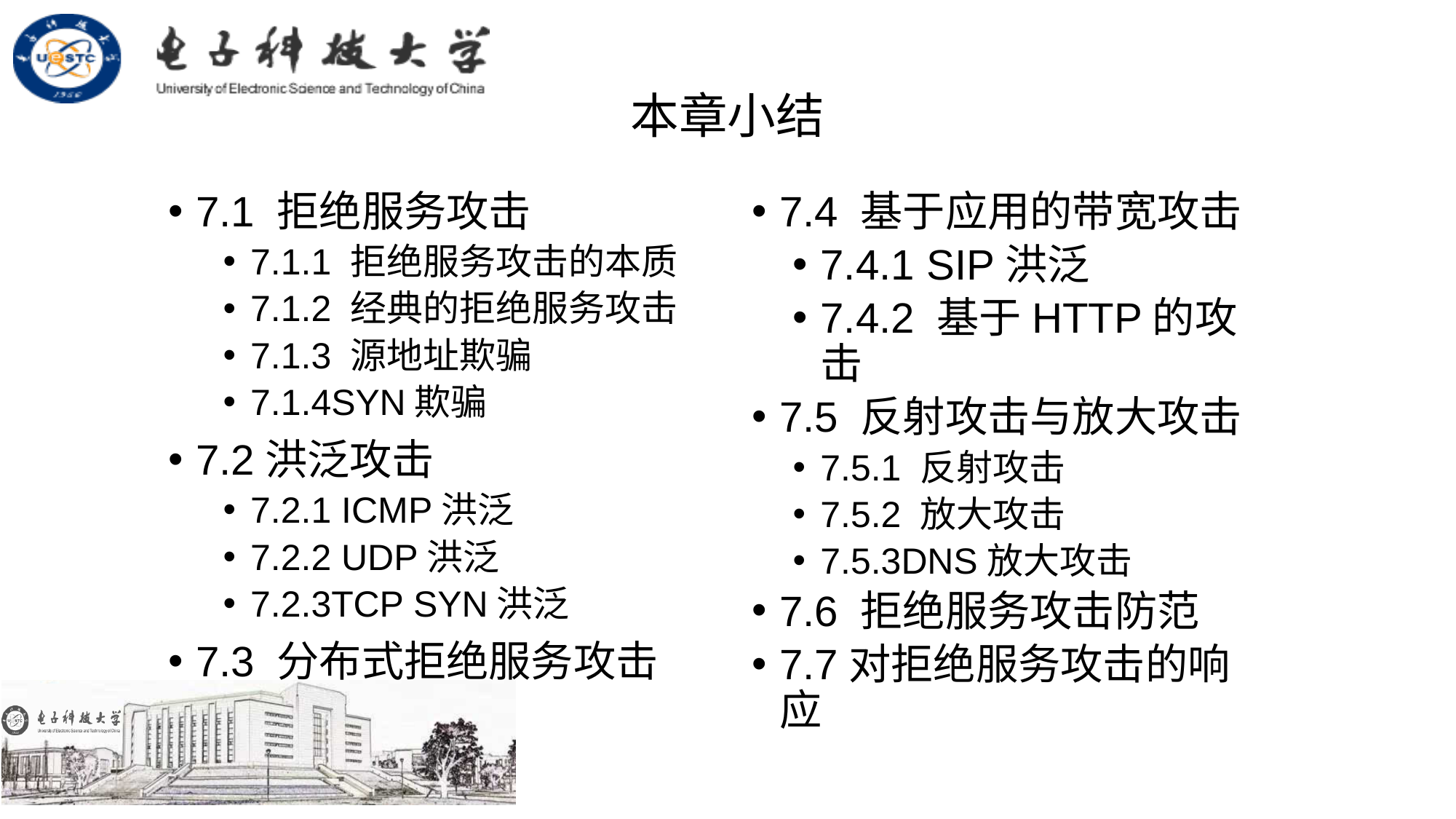

本章小结

7.1 拒绝服务攻击
7.1.1 拒绝服务攻击的本质
7.1.2 经典的拒绝服务攻击
7.1.3 源地址欺骗
7.1.4SYN欺骗
7.2洪泛攻击
7.2.1 ICMP洪泛
7.2.2 UDP洪泛
7.2.3TCP SYN洪泛
7.3 分布式拒绝服务攻击
7.4 基于应用的带宽攻击
7.4.1 SIP洪泛
7.4.2 基于HTTP的攻击
7.5 反射攻击与放大攻击
7.5.1 反射攻击
7.5.2 放大攻击
7.5.3DNS放大攻击
7.6 拒绝服务攻击防范
7.7对拒绝服务攻击的响应